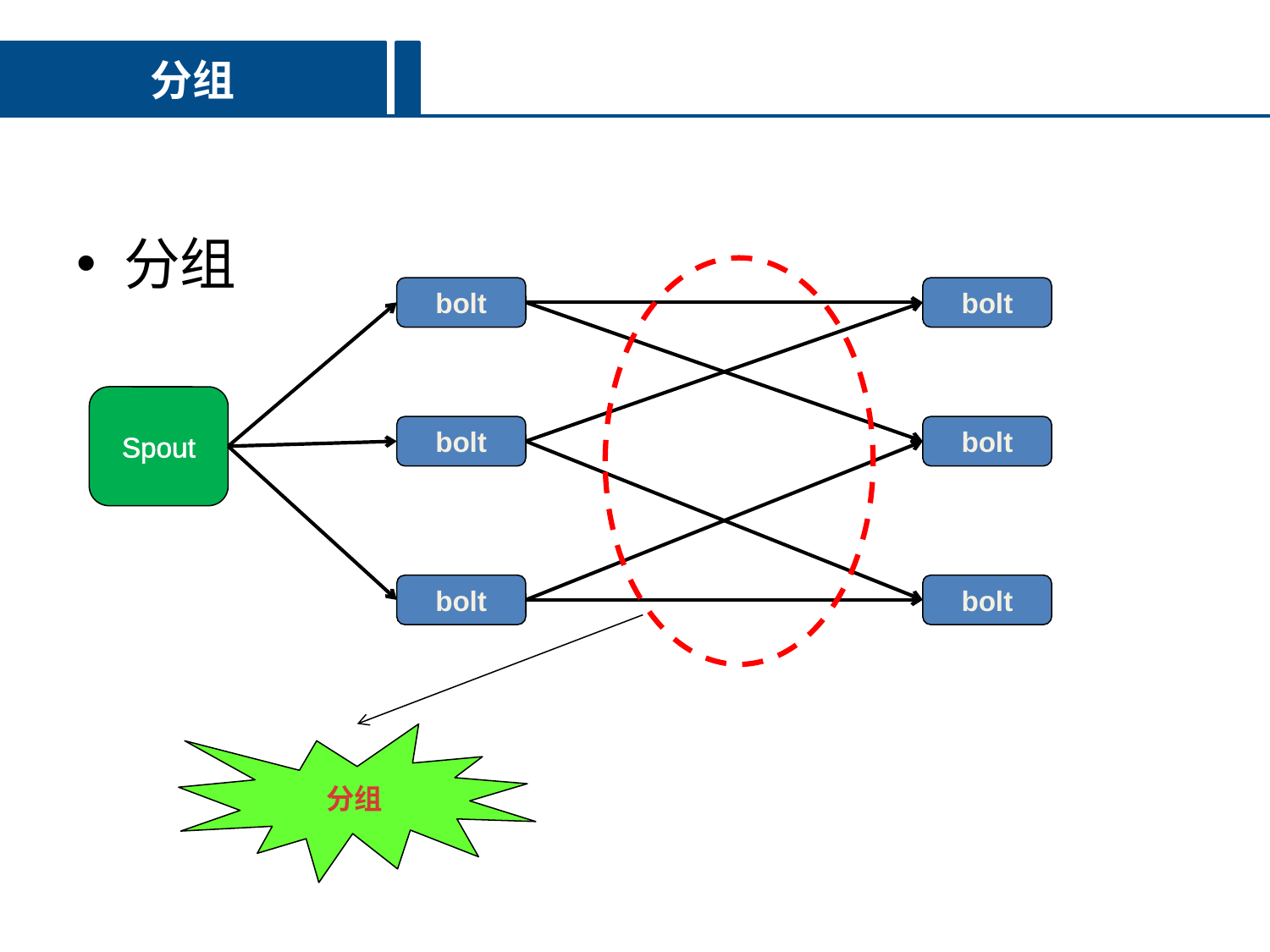

分组

分组

bolt
bolt
Spout
bolt
bolt
bolt
bolt
分组